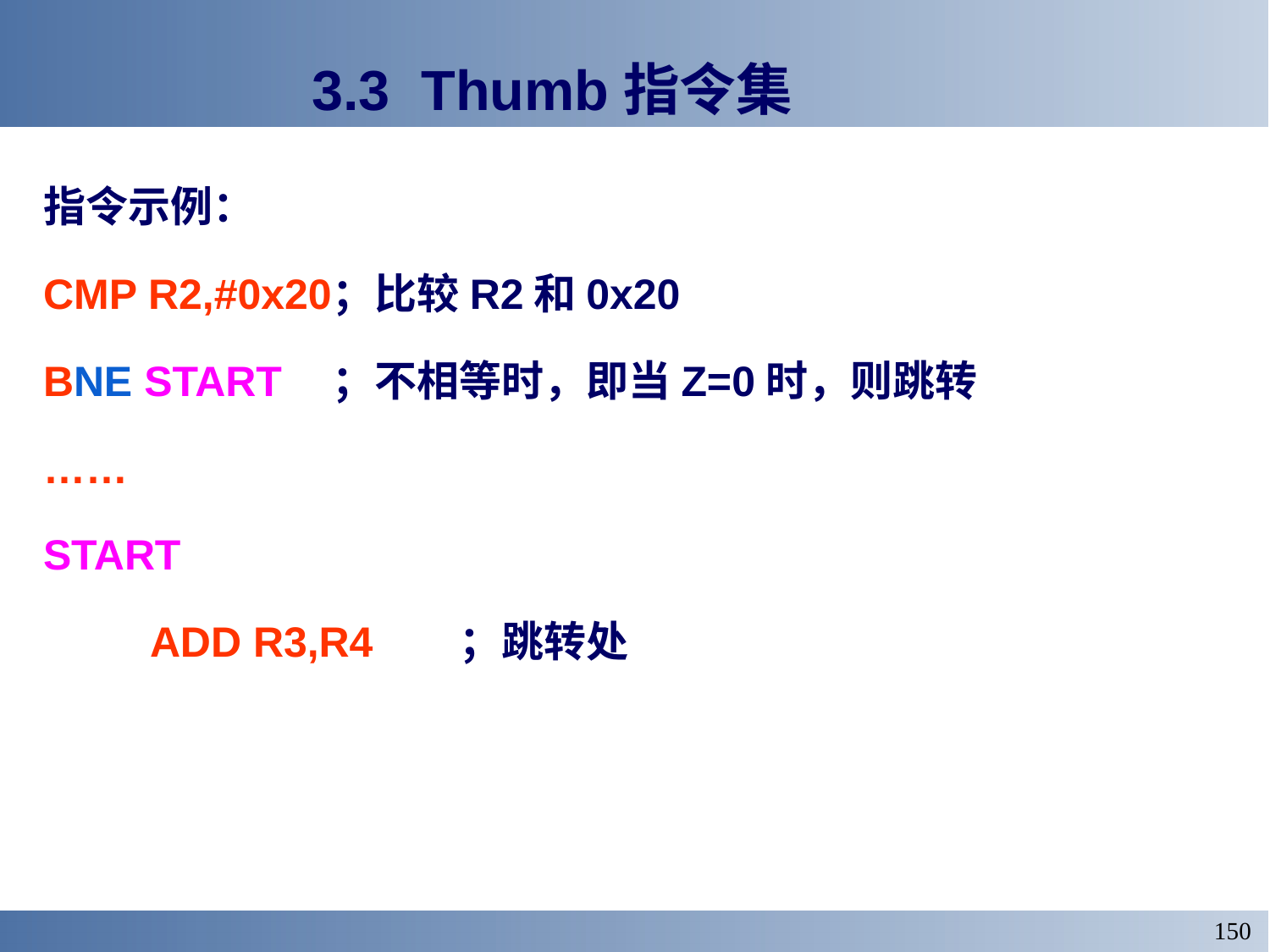

# 3.3  Thumb指令集
指令示例：
CMP R2,#0x20	；比较R2和0x20
BNE START	；不相等时，即当Z=0时，则跳转
……
START
         ADD R3,R4	；跳转处